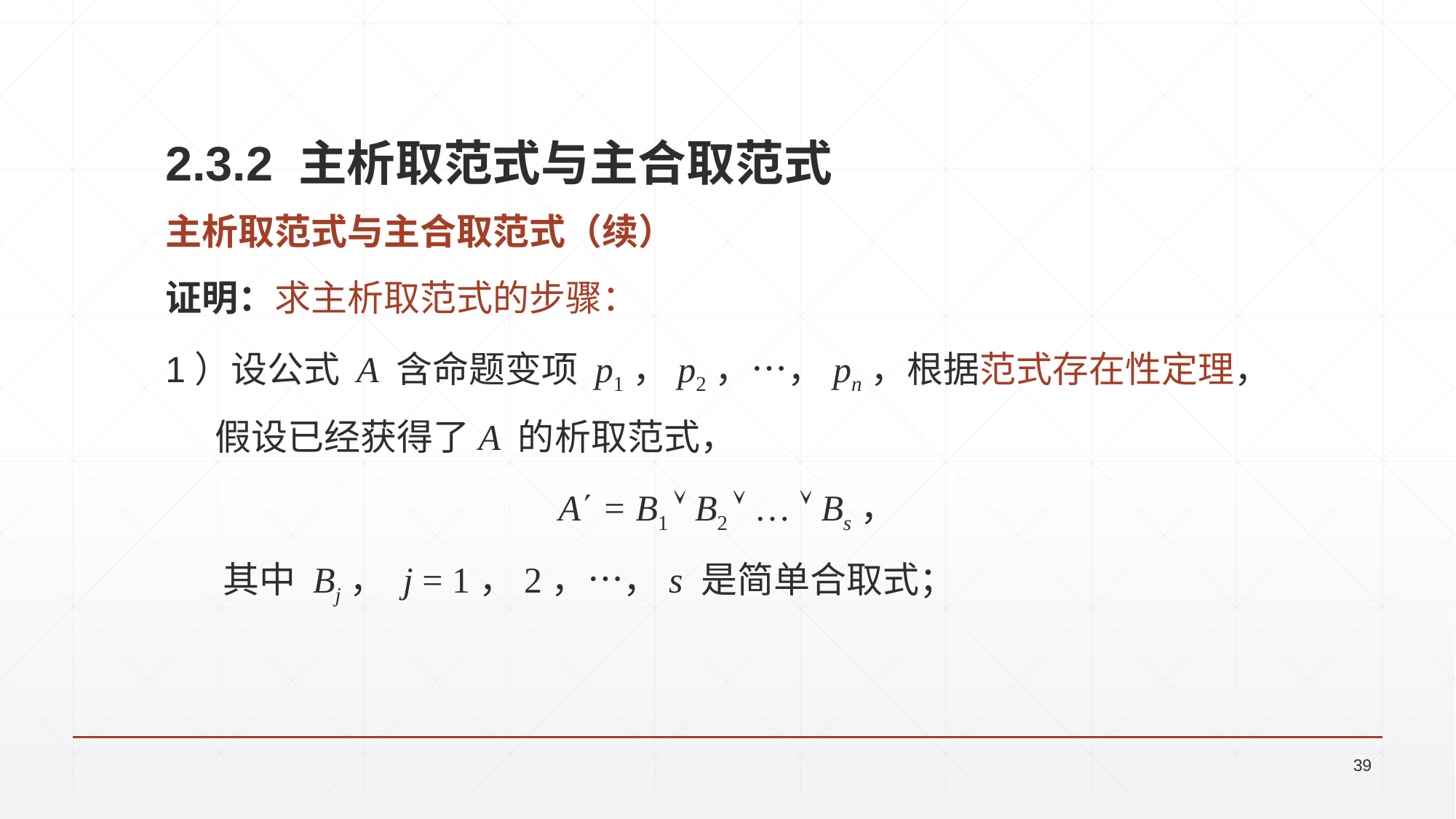

2.3.2 主析取范式与主合取范式
主析取范式与主合取范式（续）
证明：求主析取范式的步骤：
1）设公式 A 含命题变项 p1，p2，…，pn，根据范式存在性定理，
     假设已经获得了A 的析取范式，
A′ = B1 ∨ B2 ∨ … ∨ Bs，
      其中 Bj， j = 1，2，…，s 是简单合取式；
39